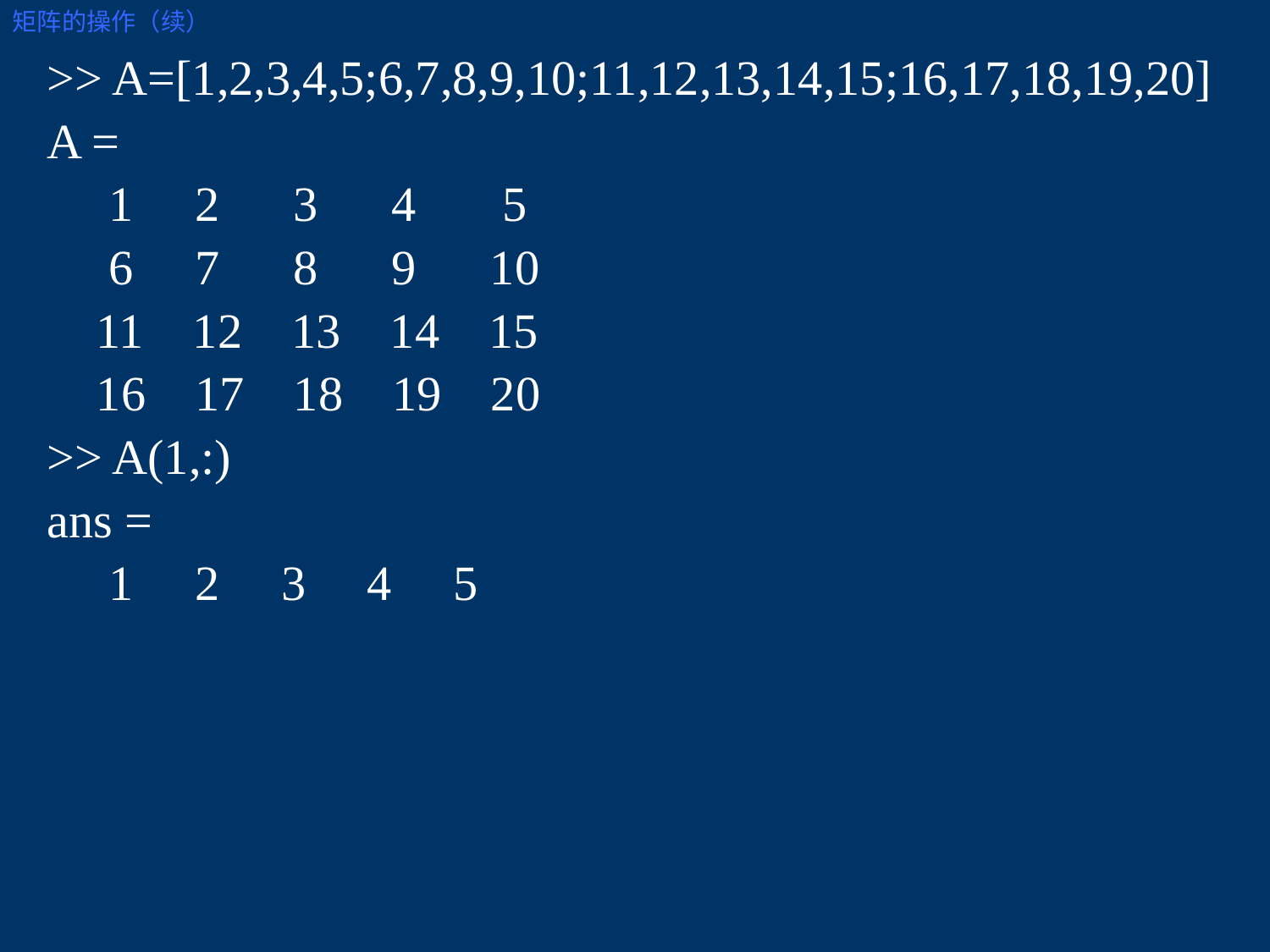

矩阵的操作（续）
>> A=[1,2,3,4,5;6,7,8,9,10;11,12,13,14,15;16,17,18,19,20]
A =
     1     2      3      4       5
     6     7      8      9      10
    11    12    13    14    15
    16    17    18    19    20
>> A(1,:)
ans =
     1     2     3     4     5